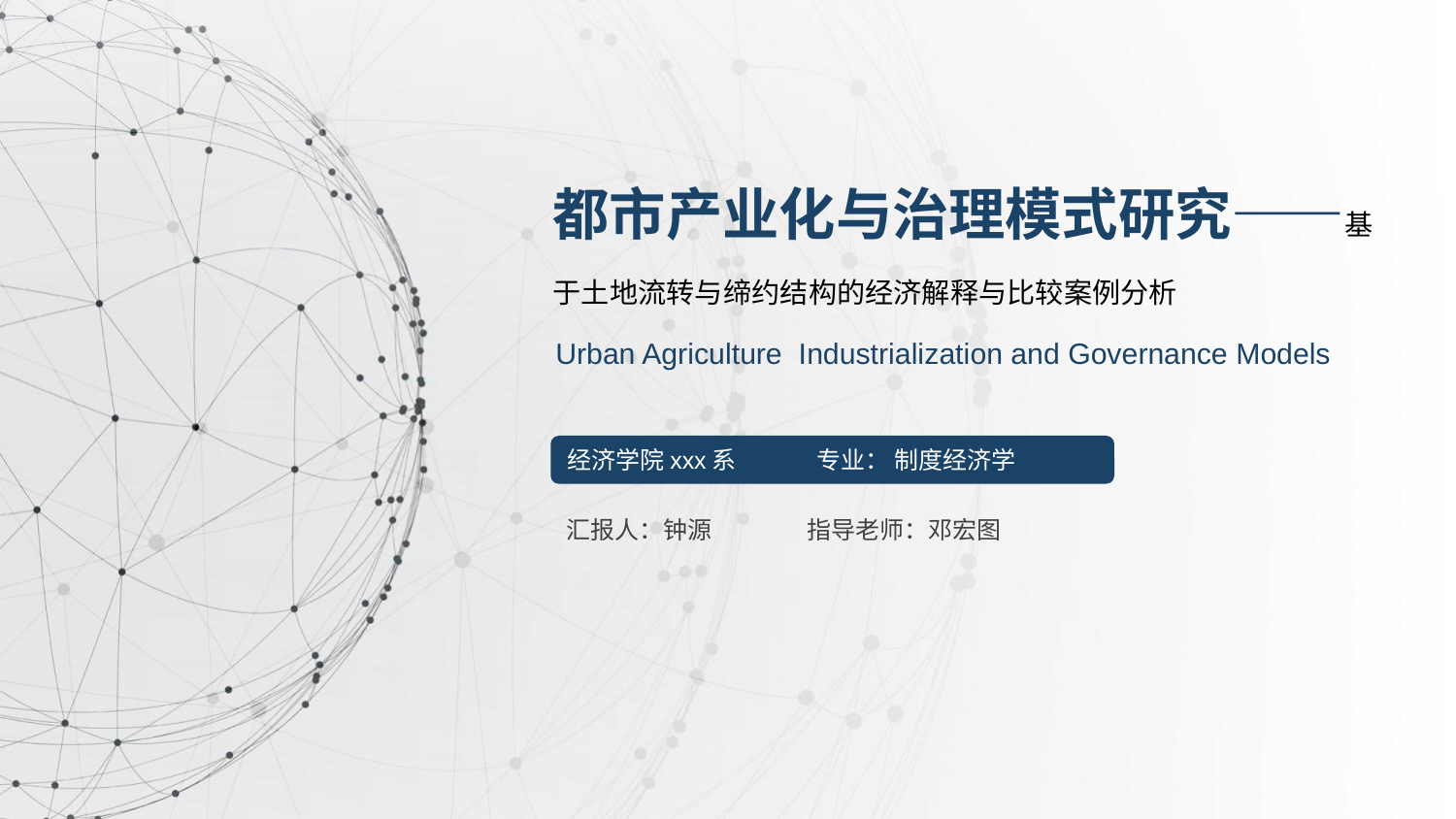

都市产业化与治理模式研究——基于土地流转与缔约结构的经济解释与比较案例分析
Urban Agriculture  Industrialization and Governance Models
经济学院xxx系               专业： 制度经济学
汇报人：钟源                  指导老师：邓宏图